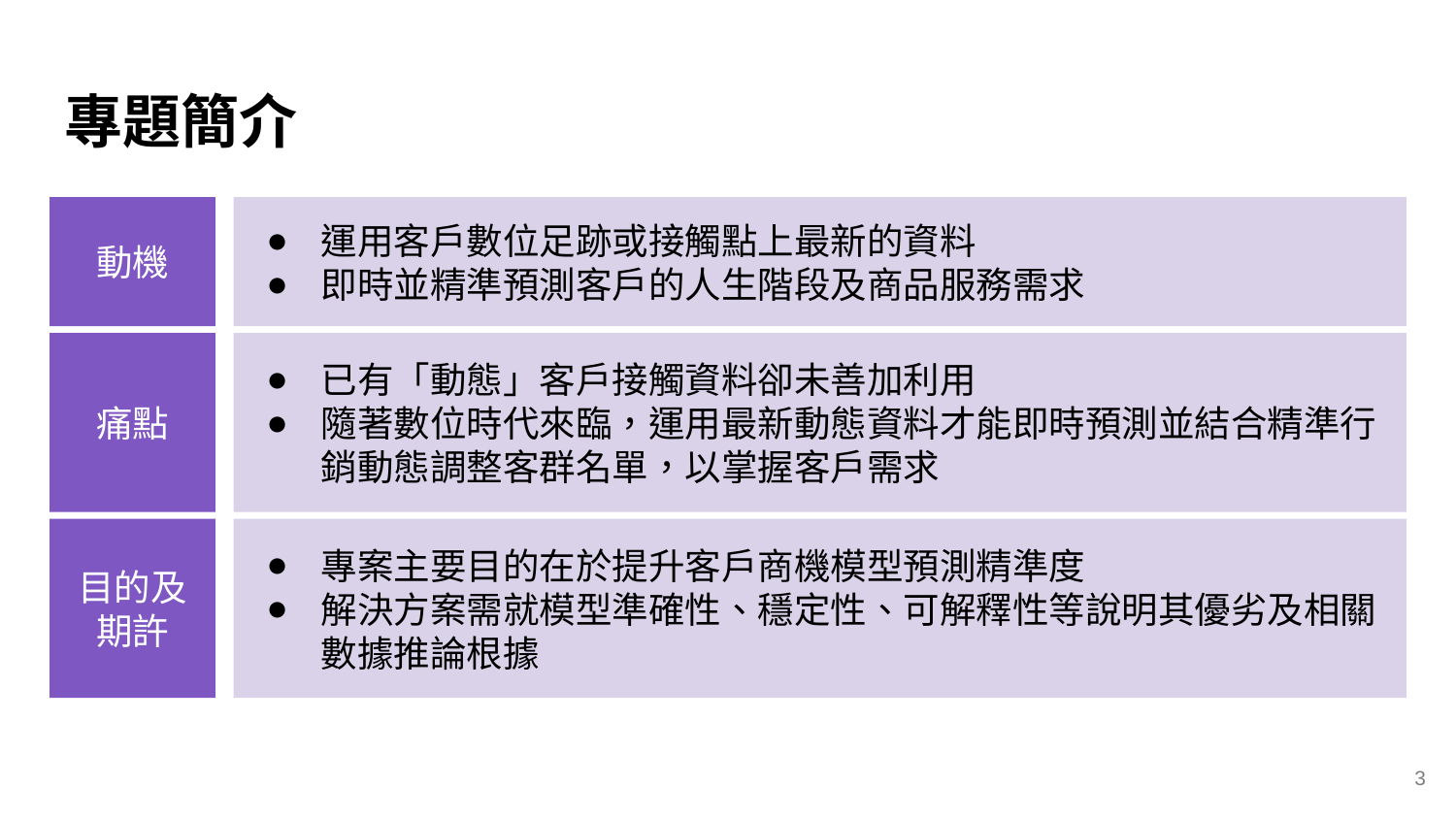

# 專題簡介
動機
運用客戶數位足跡或接觸點上最新的資料
即時並精準預測客戶的人生階段及商品服務需求
痛點
已有「動態」客戶接觸資料卻未善加利用
隨著數位時代來臨，運用最新動態資料才能即時預測並結合精準行銷動態調整客群名單，以掌握客戶需求
目的及期許
專案主要目的在於提升客戶商機模型預測精準度
解決方案需就模型準確性、穩定性、可解釋性等說明其優劣及相關數據推論根據
3